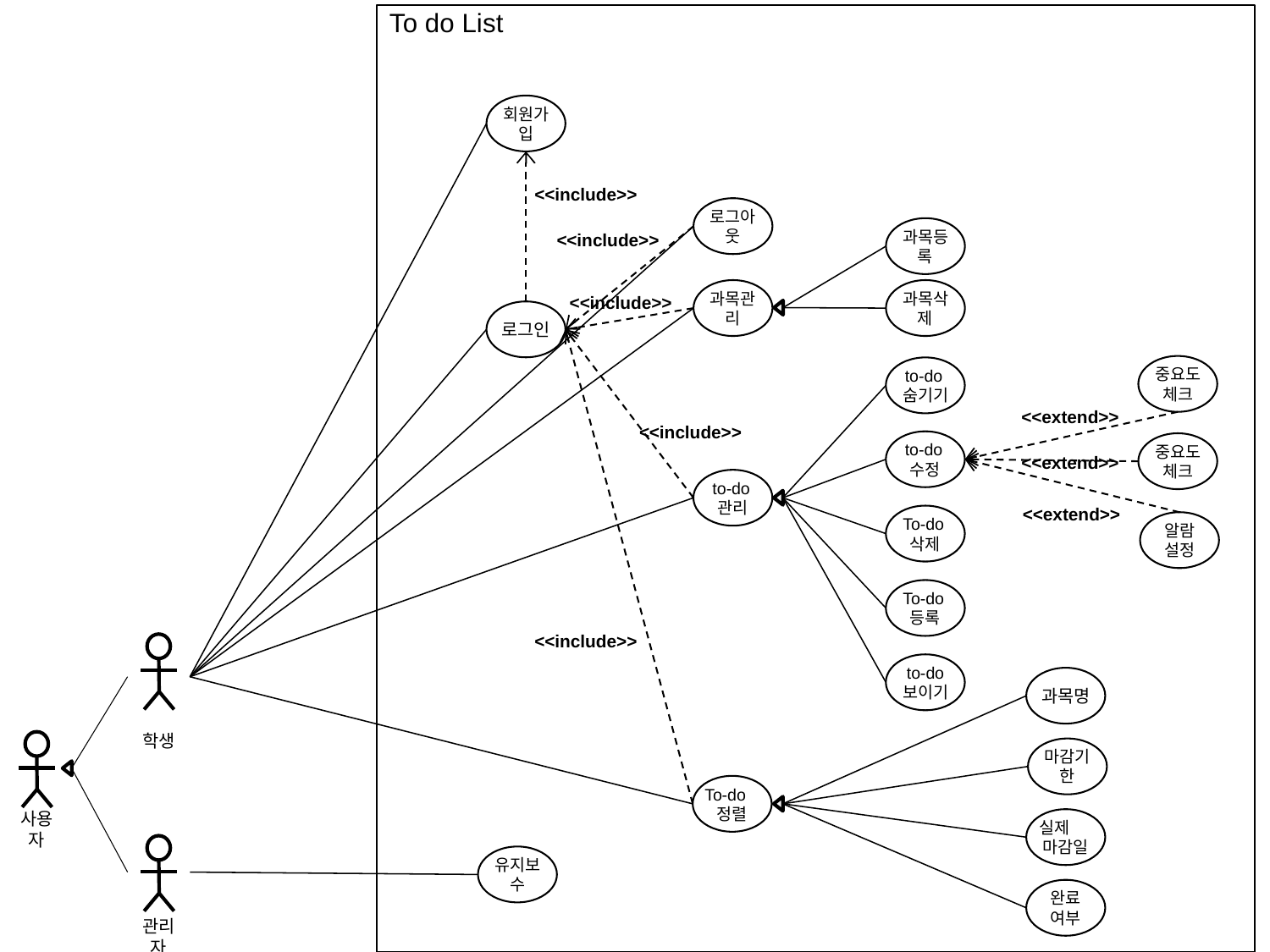

To do List

회원가입
<<include>>
로그아웃
과목등록
<<include>>
과목관리

과목삭제
<<include>>
로그인
중요도 체크
to-do숨기기
<<extend>>
<<include>>
to-do수정
중요도 체크
<<extend>>
to-do관리

<<extend>>
To-do삭제
알람 설정
To-do등록
<<include>>

to-do
보이기
과목명

학생

마감기한

To-do    정렬

실제      마감일
사용자

유지보수
완료 여부
관리자